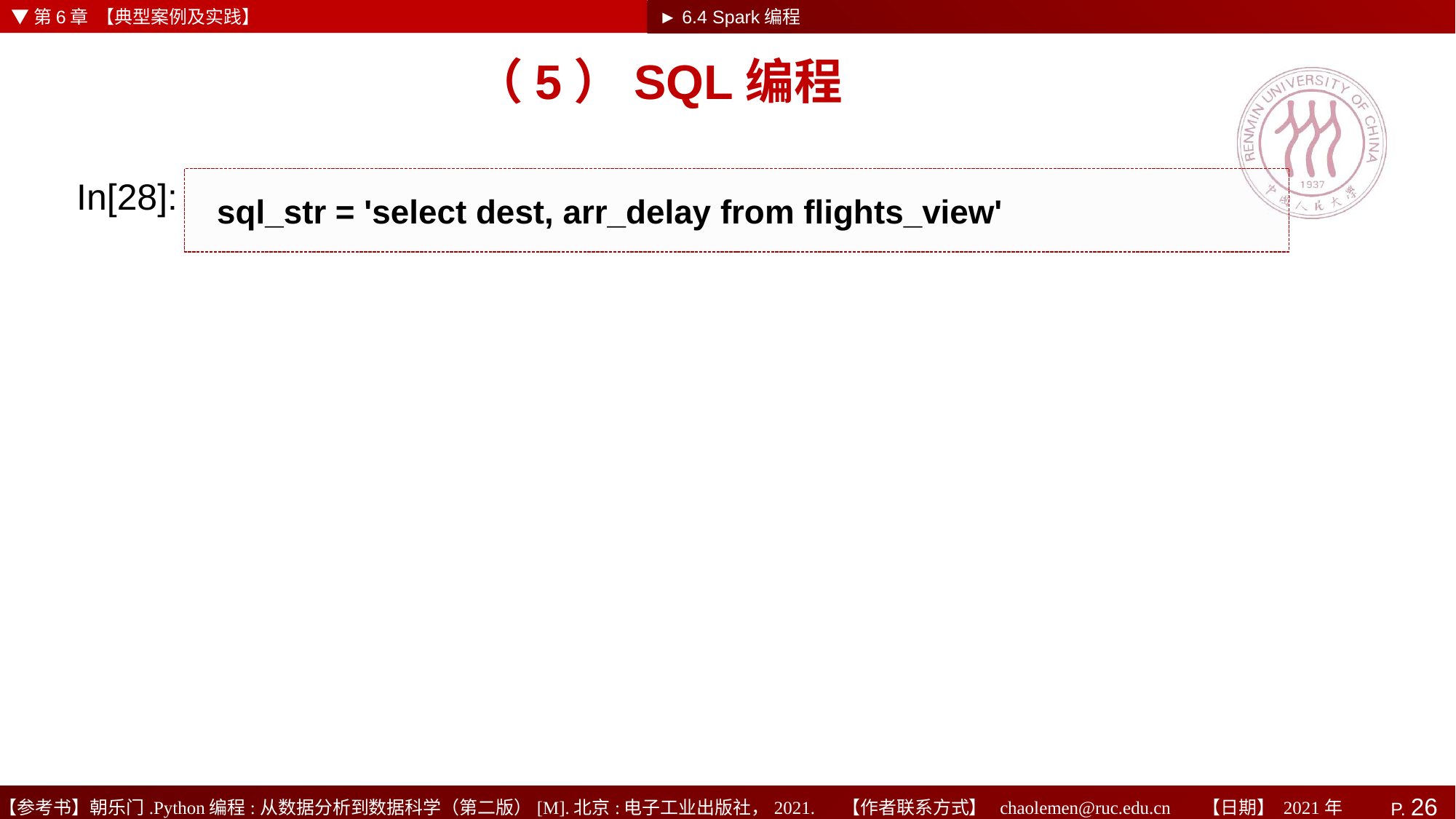

▼第6章  【典型案例及实践】
► 6.4 Spark编程
# （5）SQL编程
In[28]:
sql_str = 'select dest, arr_delay from flights_view'